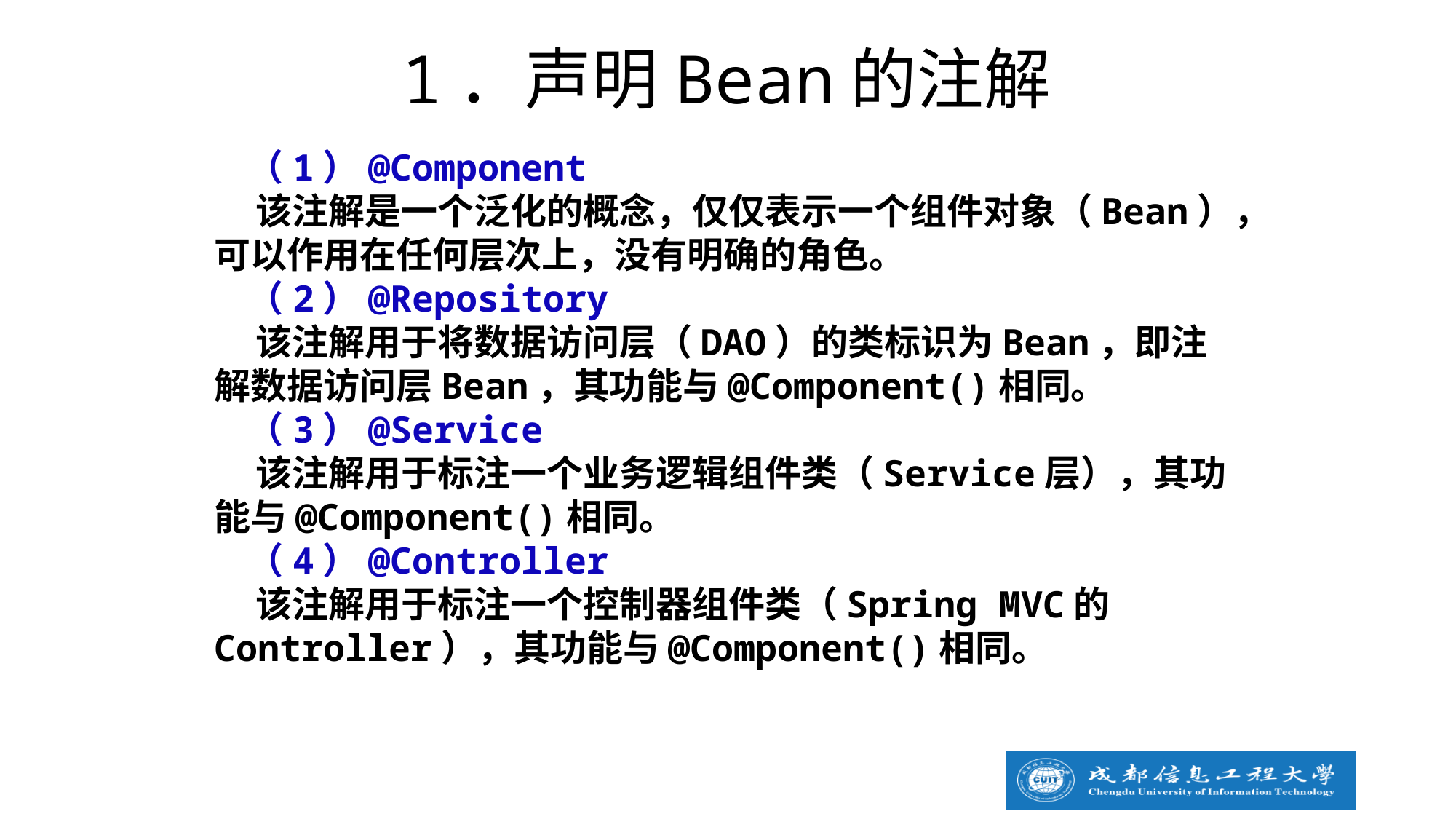

1．声明Bean的注解
   （1）@Component
    该注解是一个泛化的概念，仅仅表示一个组件对象（Bean），可以作用在任何层次上，没有明确的角色。
   （2）@Repository
    该注解用于将数据访问层（DAO）的类标识为Bean，即注解数据访问层Bean，其功能与@Component()相同。
   （3）@Service
    该注解用于标注一个业务逻辑组件类（Service层），其功能与@Component()相同。
   （4）@Controller
    该注解用于标注一个控制器组件类（Spring MVC的Controller），其功能与@Component()相同。